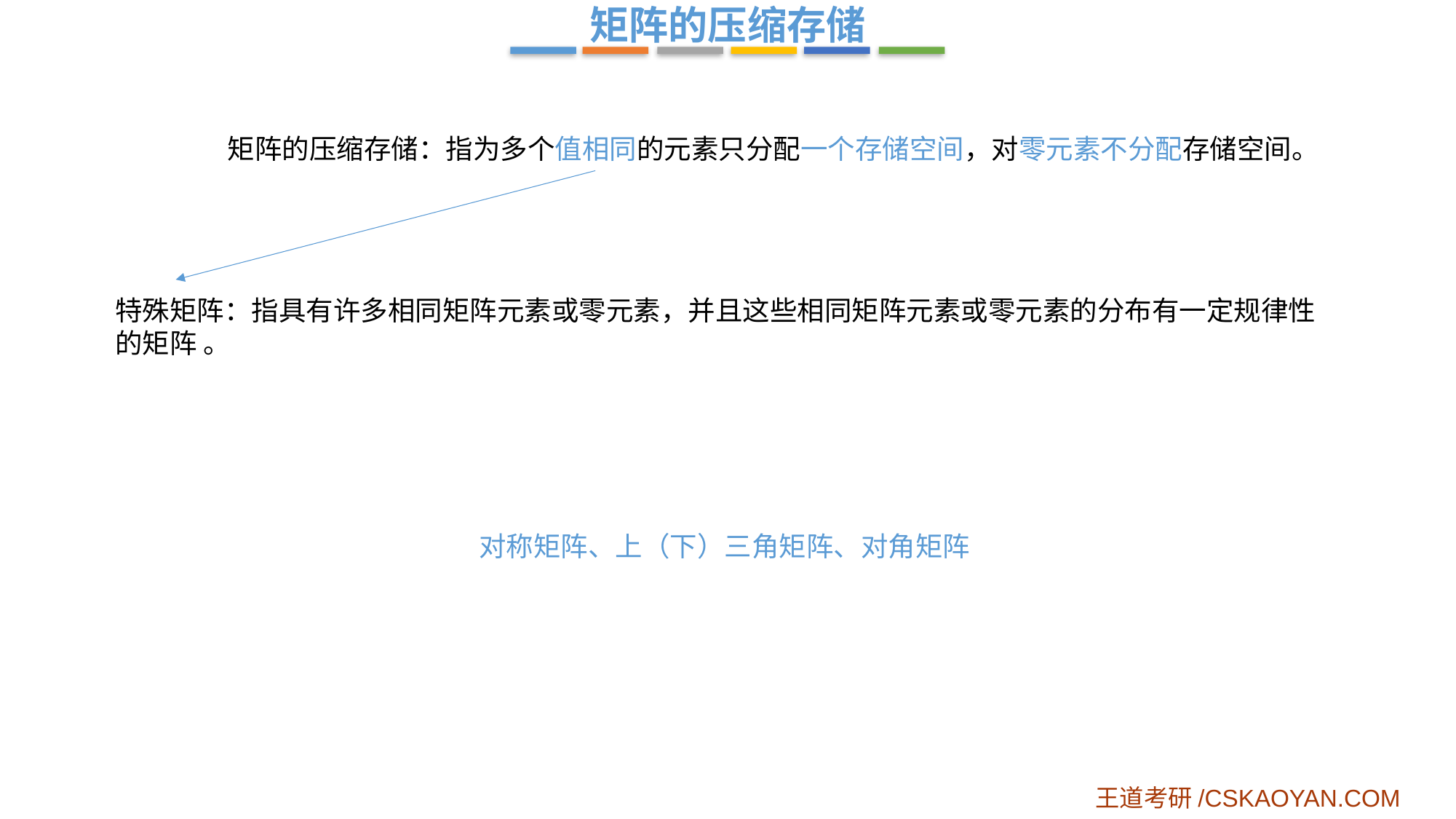

矩阵的压缩存储

矩阵的压缩存储：指为多个值相同的元素只分配一个存储空间，对零元素不分配存储空间。
特殊矩阵：指具有许多相同矩阵元素或零元素，并且这些相同矩阵元素或零元素的分布有一定规律性的矩阵 。
对称矩阵、上（下）三角矩阵、对角矩阵
王道考研/CSKAOYAN.COM